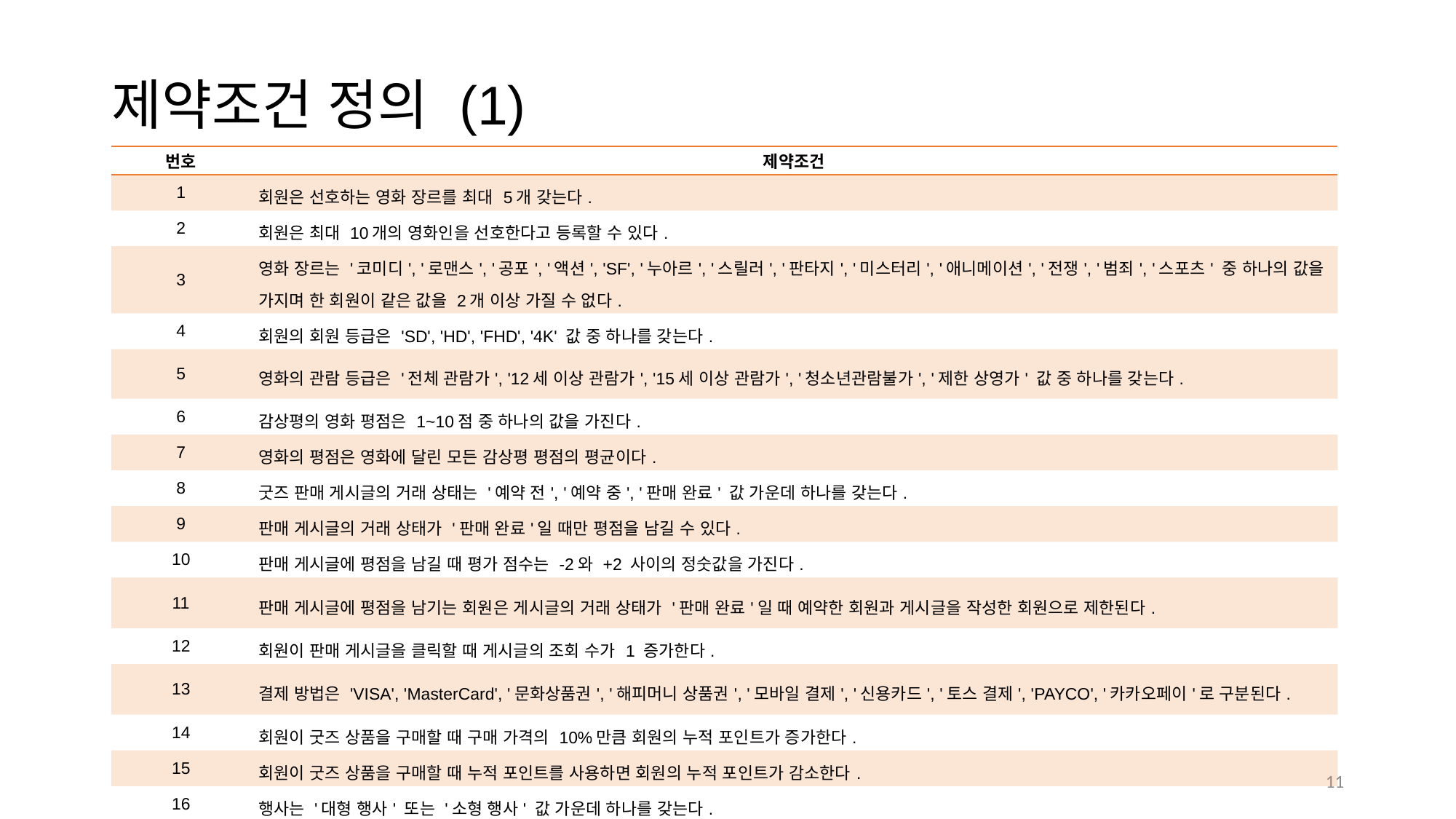

제약조건 정의 (1)
| 번호 | 제약조건 |
| --- | --- |
| 1 | 회원은 선호하는 영화 장르를 최대 5개 갖는다. |
| 2 | 회원은 최대 10개의 영화인을 선호한다고 등록할 수 있다. |
| 3 | 영화 장르는 '코미디', '로맨스', '공포', '액션', 'SF', '누아르', '스릴러', '판타지', '미스터리', '애니메이션', '전쟁', '범죄', '스포츠' 중 하나의 값을 가지며 한 회원이 같은 값을 2개 이상 가질 수 없다. |
| 4 | 회원의 회원 등급은 'SD', 'HD', 'FHD', '4K' 값 중 하나를 갖는다. |
| 5 | 영화의 관람 등급은 '전체 관람가', '12세 이상 관람가', '15세 이상 관람가', '청소년관람불가', '제한 상영가' 값 중 하나를 갖는다. |
| 6 | 감상평의 영화 평점은 1~10점 중 하나의 값을 가진다. |
| 7 | 영화의 평점은 영화에 달린 모든 감상평 평점의 평균이다. |
| 8 | 굿즈 판매 게시글의 거래 상태는 '예약 전', '예약 중', '판매 완료' 값 가운데 하나를 갖는다. |
| 9 | 판매 게시글의 거래 상태가 '판매 완료'일 때만 평점을 남길 수 있다. |
| 10 | 판매 게시글에 평점을 남길 때 평가 점수는 -2와 +2 사이의 정숫값을 가진다. |
| 11 | 판매 게시글에 평점을 남기는 회원은 게시글의 거래 상태가 '판매 완료'일 때 예약한 회원과 게시글을 작성한 회원으로 제한된다. |
| 12 | 회원이 판매 게시글을 클릭할 때 게시글의 조회 수가 1 증가한다. |
| 13 | 결제 방법은 'VISA', 'MasterCard', '문화상품권', '해피머니 상품권', '모바일 결제', '신용카드', '토스 결제', 'PAYCO', '카카오페이'로 구분된다. |
| 14 | 회원이 굿즈 상품을 구매할 때 구매 가격의 10%만큼 회원의 누적 포인트가 증가한다. |
| 15 | 회원이 굿즈 상품을 구매할 때 누적 포인트를 사용하면 회원의 누적 포인트가 감소한다. |
| 16 | 행사는 '대형 행사' 또는 '소형 행사' 값 가운데 하나를 갖는다. |
11